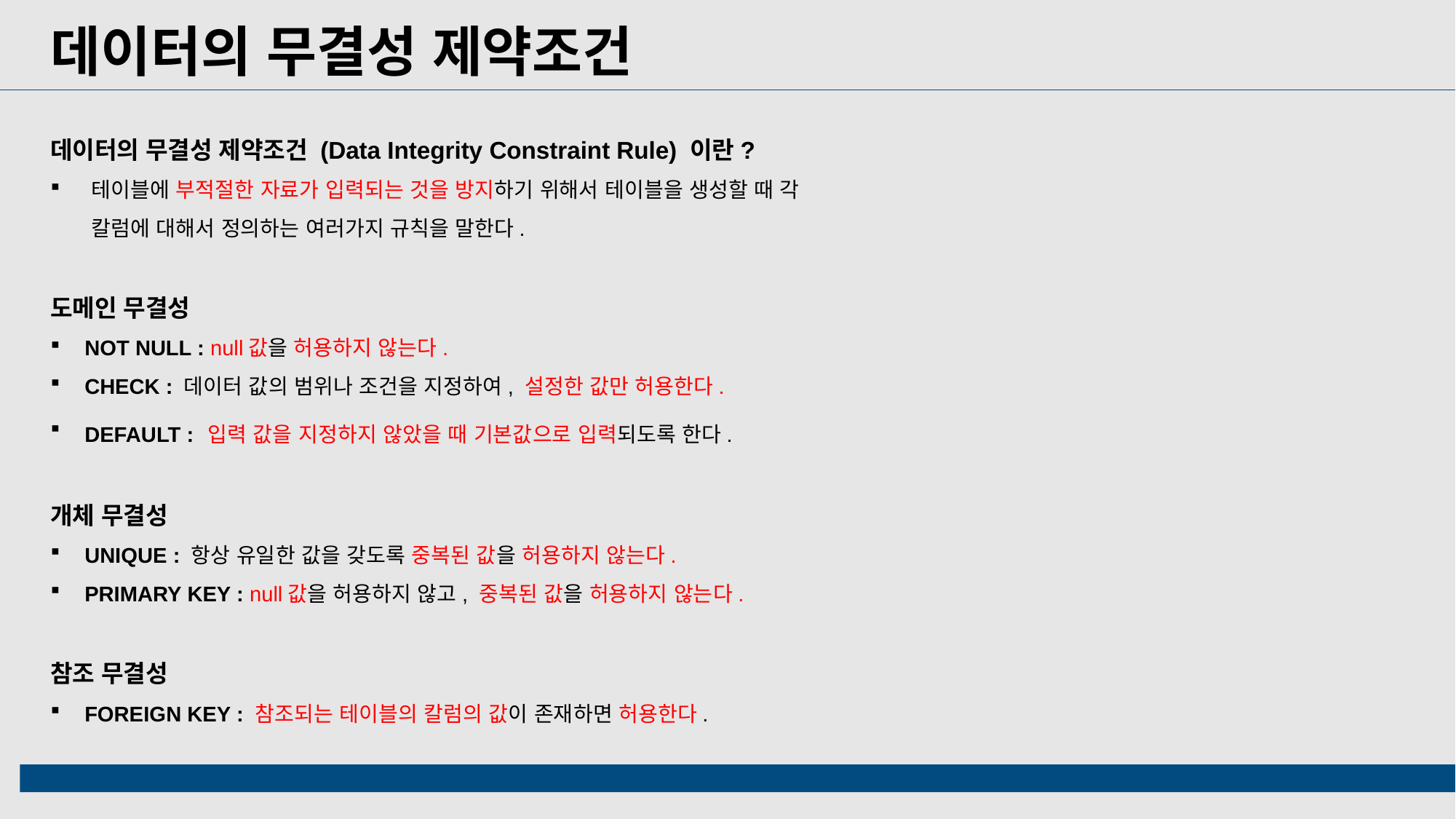

데이터의 무결성 제약조건
데이터의 무결성 제약조건 (Data Integrity Constraint Rule) 이란?
테이블에 부적절한 자료가 입력되는 것을 방지하기 위해서 테이블을 생성할 때 각 칼럼에 대해서 정의하는 여러가지 규칙을 말한다.

도메인 무결성
NOT NULL : null값을 허용하지 않는다.
CHECK : 데이터 값의 범위나 조건을 지정하여, 설정한 값만 허용한다.
DEFAULT : 입력 값을 지정하지 않았을 때 기본값으로 입력되도록 한다.

개체 무결성
UNIQUE : 항상 유일한 값을 갖도록 중복된 값을 허용하지 않는다.
PRIMARY KEY : null값을 허용하지 않고, 중복된 값을 허용하지 않는다.

참조 무결성
FOREIGN KEY : 참조되는 테이블의 칼럼의 값이 존재하면 허용한다.